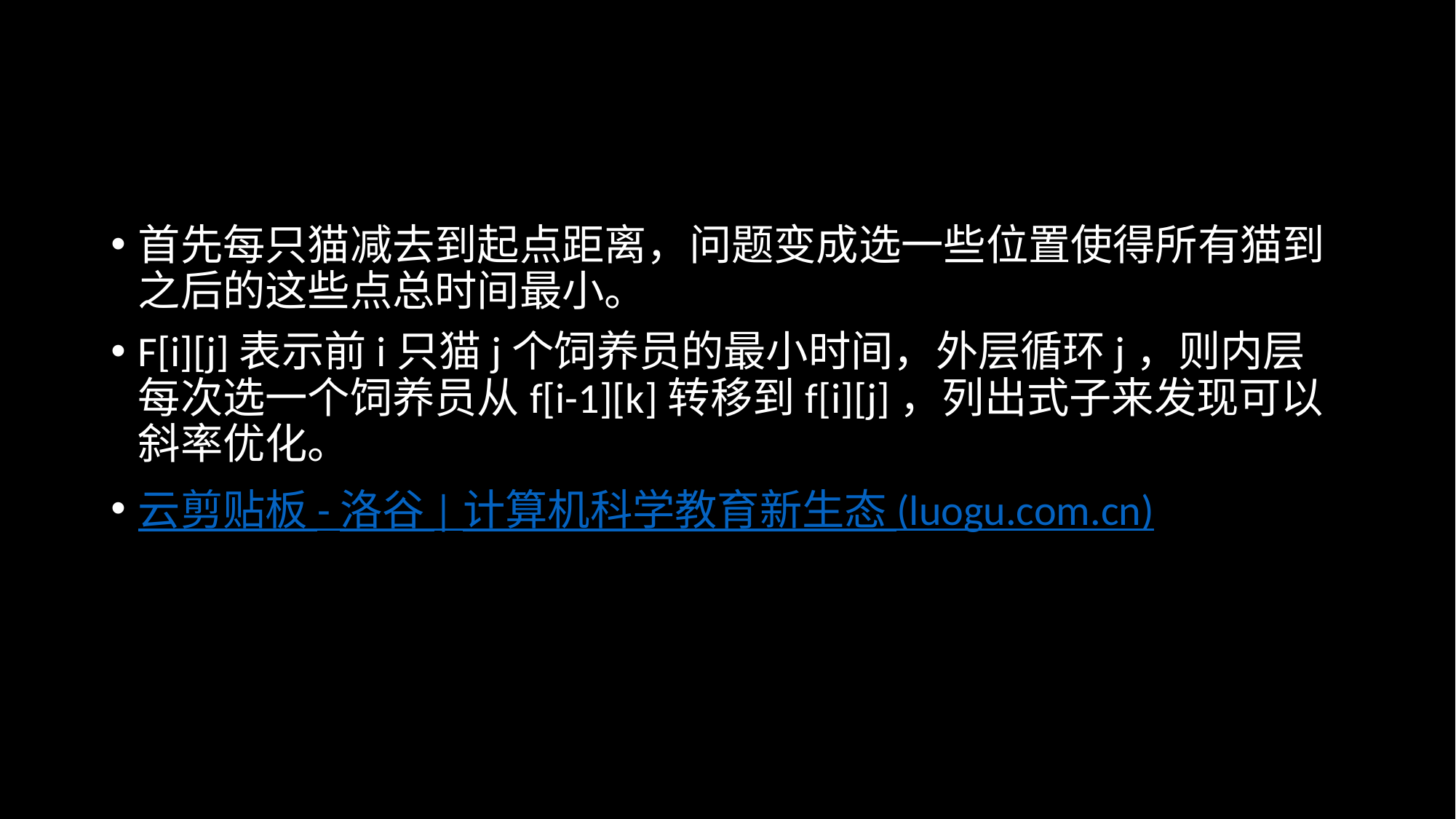

#
首先每只猫减去到起点距离，问题变成选一些位置使得所有猫到之后的这些点总时间最小。
F[i][j]表示前i只猫j个饲养员的最小时间，外层循环j，则内层每次选一个饲养员从f[i-1][k]转移到f[i][j]，列出式子来发现可以斜率优化。
云剪贴板 - 洛谷 | 计算机科学教育新生态 (luogu.com.cn)